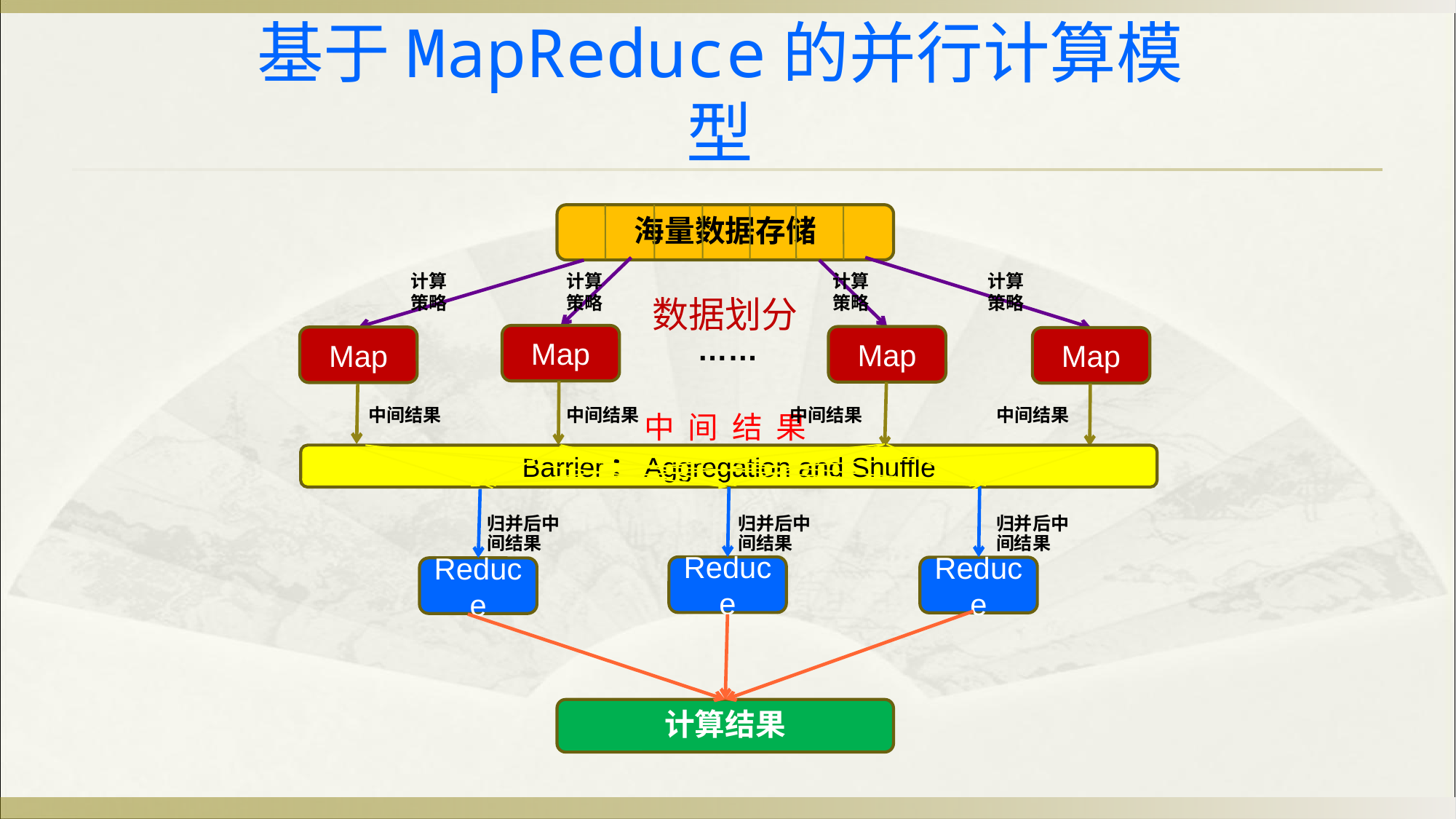

# 基于MapReduce的并行计算模型
海量数据存储
计算策略
计算策略
计算策略
计算策略
数据划分
……
Map
Map
Map
Map
中间结果
中间结果
中间结果
中间结果
中  间  结  果
Barrier：Aggregation and Shuffle
归并后中间结果
归并后中间结果
归并后中间结果
Reduce
Reduce
Reduce
计算结果